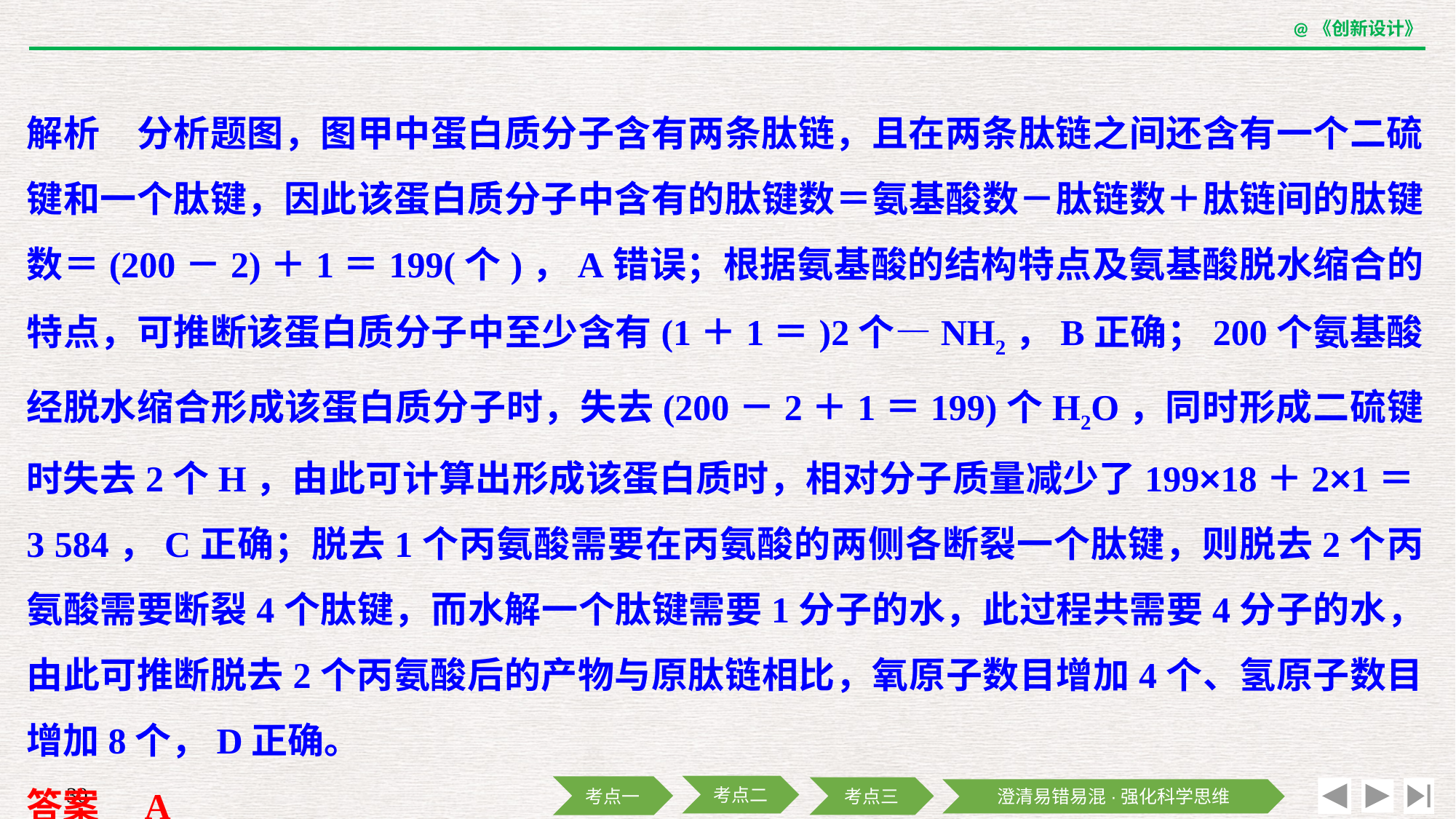

解析　分析题图，图甲中蛋白质分子含有两条肽链，且在两条肽链之间还含有一个二硫键和一个肽键，因此该蛋白质分子中含有的肽键数＝氨基酸数－肽链数＋肽链间的肽键数＝(200－2)＋1＝199(个)，A错误；根据氨基酸的结构特点及氨基酸脱水缩合的特点，可推断该蛋白质分子中至少含有(1＋1＝)2个—NH2，B正确；200个氨基酸经脱水缩合形成该蛋白质分子时，失去(200－2＋1＝199)个H2O，同时形成二硫键时失去2个H，由此可计算出形成该蛋白质时，相对分子质量减少了199×18＋2×1＝3 584，C正确；脱去1个丙氨酸需要在丙氨酸的两侧各断裂一个肽键，则脱去2个丙氨酸需要断裂4个肽键，而水解一个肽键需要1分子的水，此过程共需要4分子的水，由此可推断脱去2个丙氨酸后的产物与原肽链相比，氧原子数目增加4个、氢原子数目增加8个，D正确。
答案　A